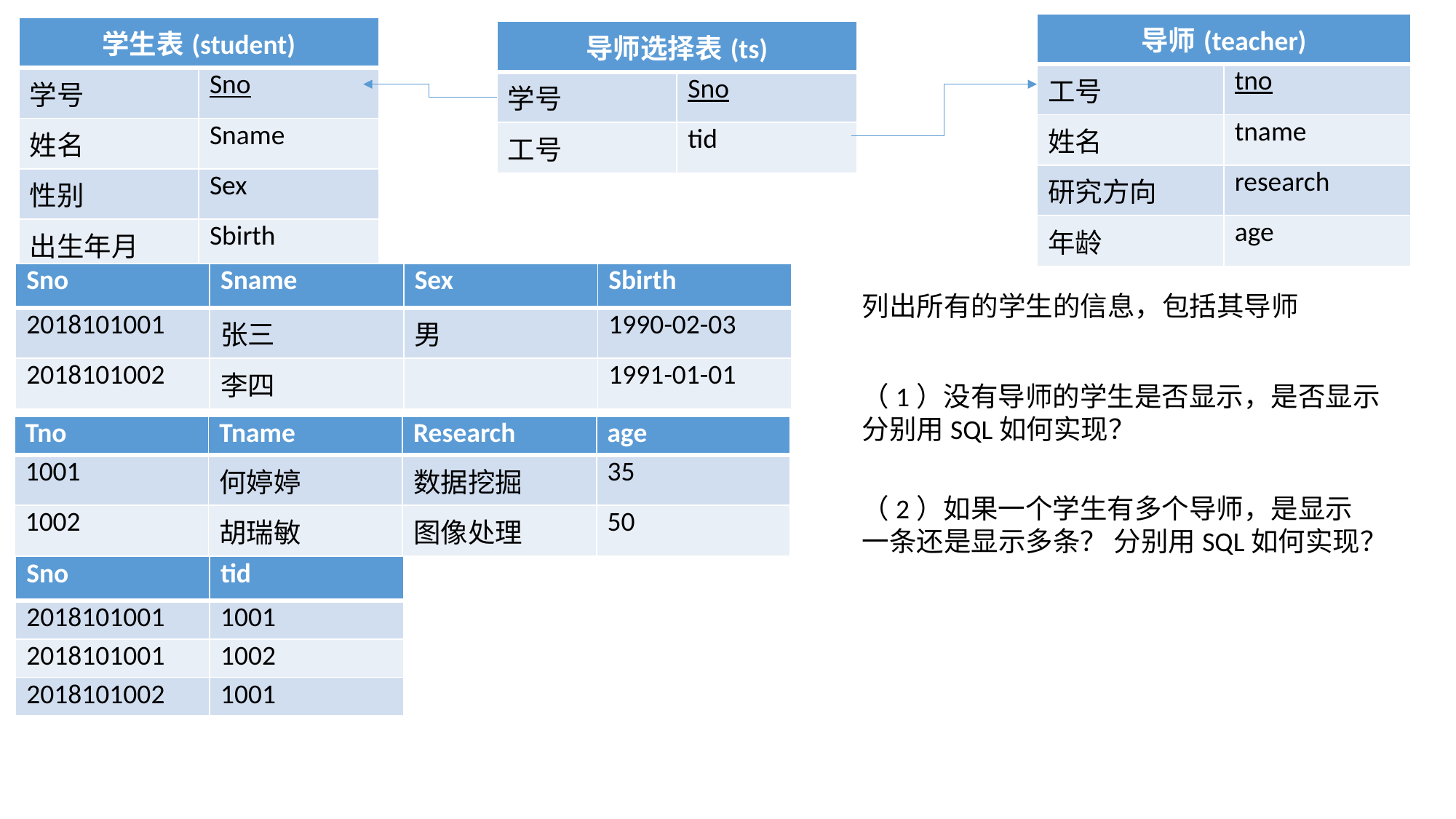

| 导师(teacher) |  |
| --- | --- |
| 工号 | tno |
| 姓名 | tname |
| 研究方向 | research |
| 年龄 | age |
| 学生表(student) |  |
| --- | --- |
| 学号 | Sno |
| 姓名 | Sname |
| 性别 | Sex |
| 出生年月 | Sbirth |
| 导师选择表(ts) |  |
| --- | --- |
| 学号 | Sno |
| 工号 | tid |
| Sno | Sname | Sex | Sbirth |
| --- | --- | --- | --- |
| 2018101001 | 张三 | 男 | 1990-02-03 |
| 2018101002 | 李四 |  | 1991-01-01 |
列出所有的学生的信息，包括其导师
（1）没有导师的学生是否显示，是否显示分别用SQL如何实现？
| Tno | Tname | Research | age |
| --- | --- | --- | --- |
| 1001 | 何婷婷 | 数据挖掘 | 35 |
| 1002 | 胡瑞敏 | 图像处理 | 50 |
（2）如果一个学生有多个导师，是显示一条还是显示多条？ 分别用SQL如何实现？
| Sno | tid |
| --- | --- |
| 2018101001 | 1001 |
| 2018101001 | 1002 |
| 2018101002 | 1001 |